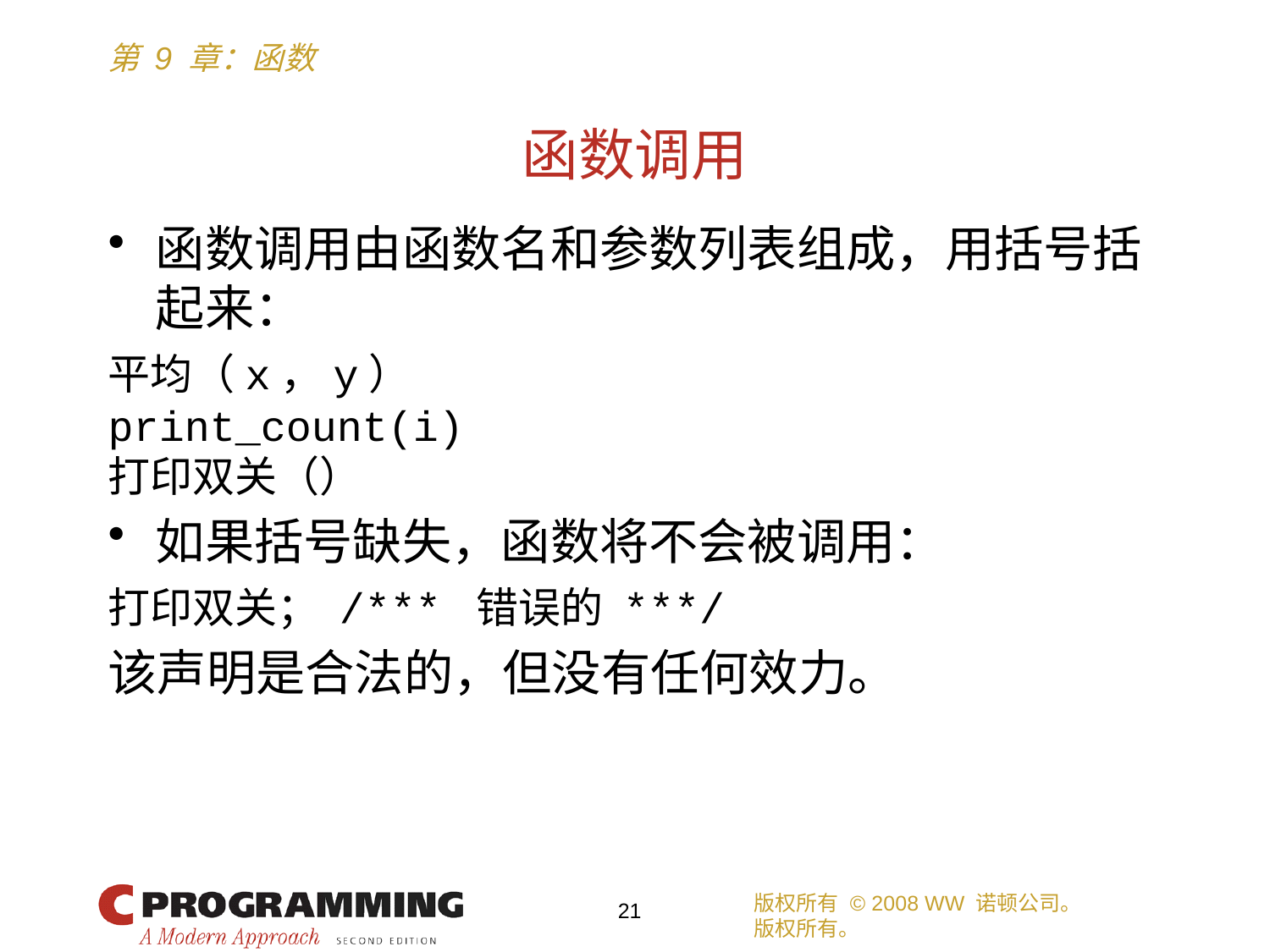

# 函数调用
函数调用由函数名和参数列表组成，用括号括起来：
平均（x，y）
print_count(i)
打印双关（）
如果括号缺失，函数将不会被调用：
打印双关； /*** 错误的 ***/
该声明是合法的，但没有任何效力。
版权所有 © 2008 WW 诺顿公司。
版权所有。
21